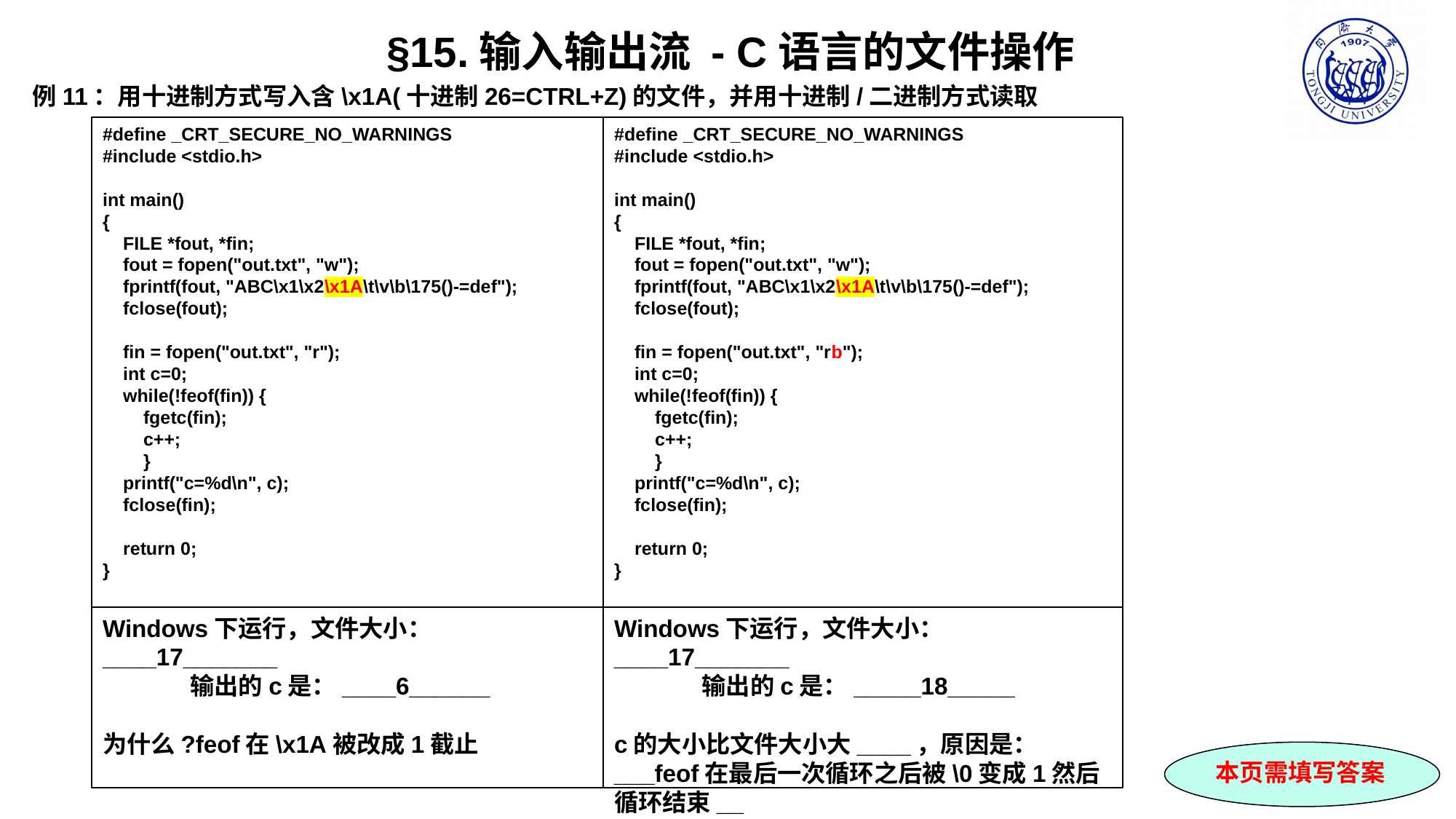

§15.输入输出流 - C语言的文件操作
例11：用十进制方式写入含\x1A(十进制26=CTRL+Z)的文件，并用十进制/二进制方式读取
#define _CRT_SECURE_NO_WARNINGS
#include <stdio.h>

int main()
{
    FILE *fout, *fin;
    fout = fopen("out.txt", "w");
    fprintf(fout, "ABC\x1\x2\x1A\t\v\b\175()-=def");
    fclose(fout);

    fin = fopen("out.txt", "r");
    int c=0;
    while(!feof(fin)) {
        fgetc(fin);
        c++;
        }
    printf("c=%d\n", c);
    fclose(fin);

    return 0;
}
#define _CRT_SECURE_NO_WARNINGS
#include <stdio.h>

int main()
{
    FILE *fout, *fin;
    fout = fopen("out.txt", "w");
    fprintf(fout, "ABC\x1\x2\x1A\t\v\b\175()-=def");
    fclose(fout);

    fin = fopen("out.txt", "rb");
    int c=0;
    while(!feof(fin)) {
        fgetc(fin);
        c++;
        }
    printf("c=%d\n", c);
    fclose(fin);

    return 0;
}
Windows下运行，文件大小：____17_______
               输出的c是：____6______

为什么?feof在\x1A被改成1截止
Windows下运行，文件大小：____17_______
               输出的c是：_____18_____

c的大小比文件大小大____，原因是：___feof在最后一次循环之后被\0变成1然后循环结束__
本页需填写答案